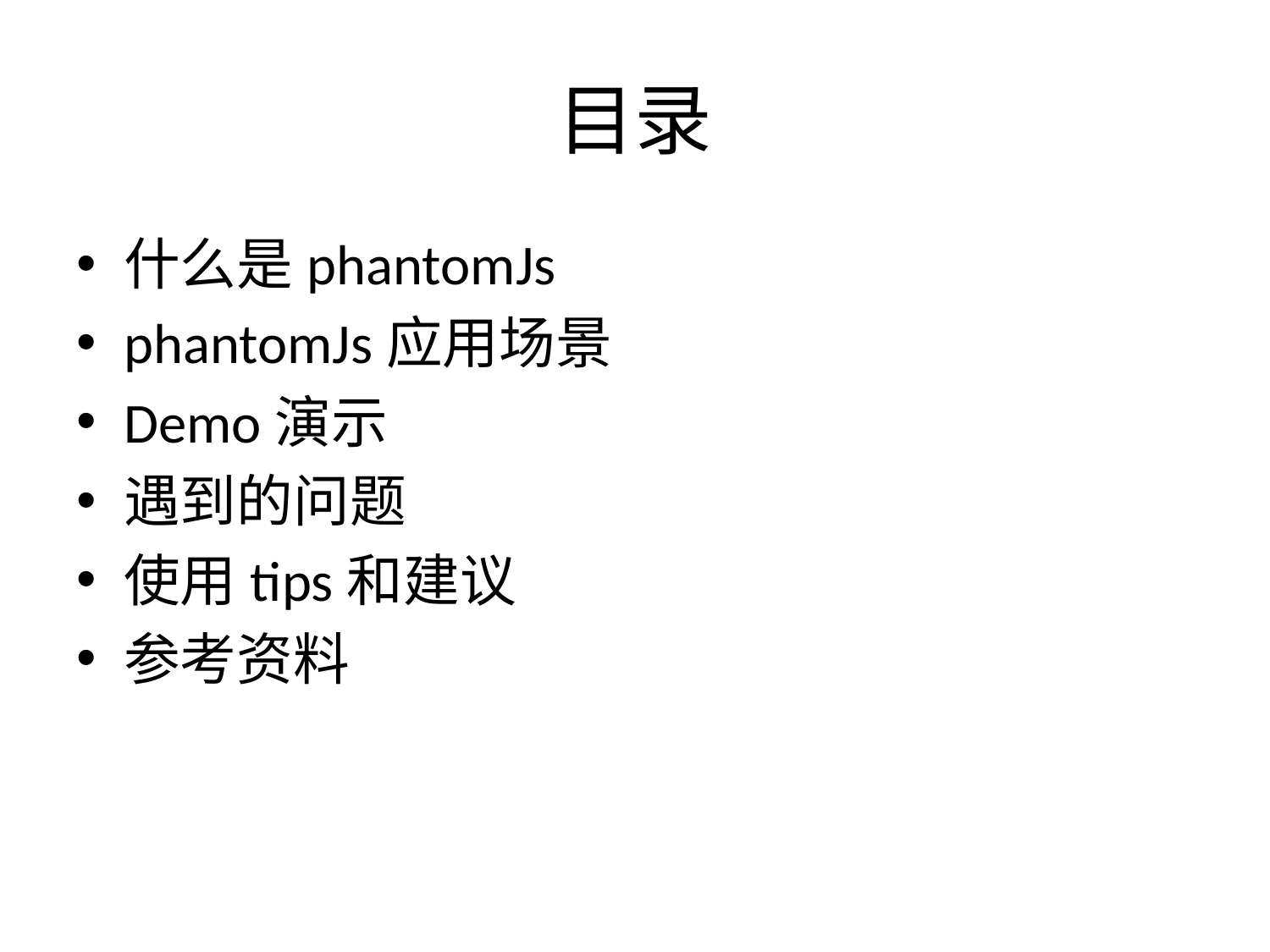

# 目录
什么是phantomJs
phantomJs应用场景
Demo演示
遇到的问题
使用tips和建议
参考资料